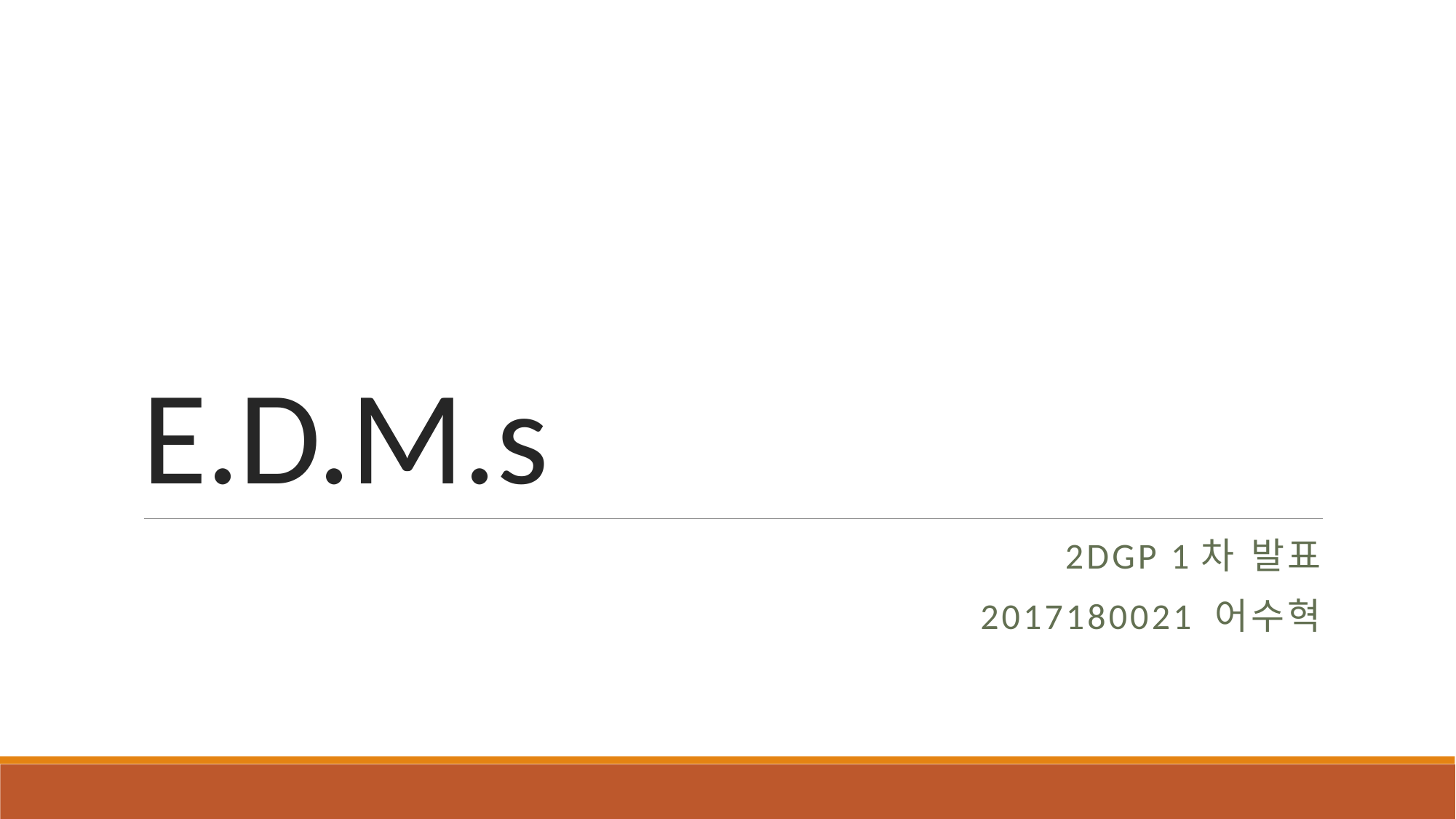

# E.D.M.s
2DGP 1차 발표
2017180021 어수혁